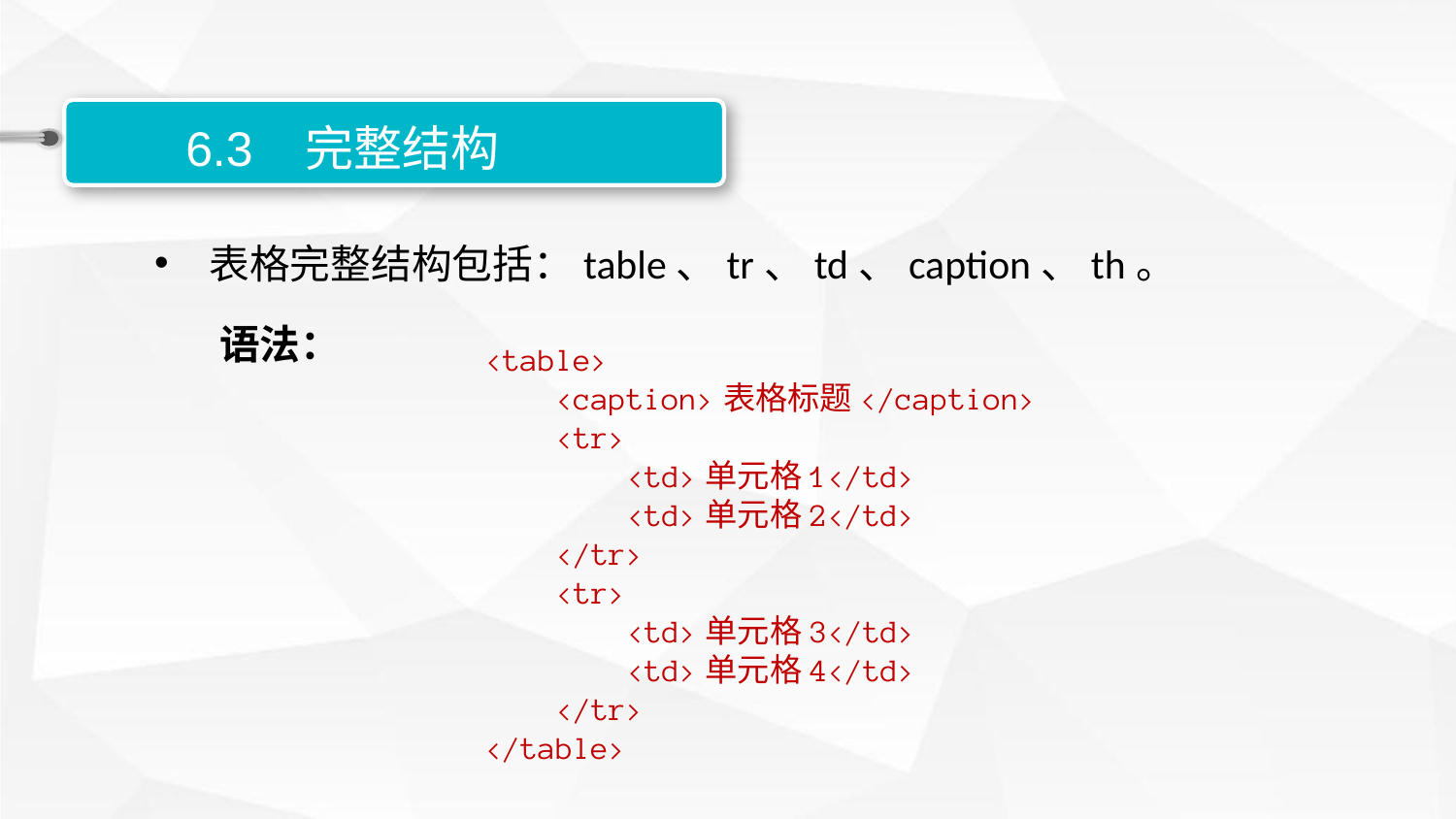

6.3   完整结构

表格完整结构包括：table、tr、td、caption、th。
      语法：

<table>
    <caption>表格标题</caption>
    <tr>
        <td>单元格1</td>
        <td>单元格2</td>
    </tr>
    <tr>
        <td>单元格3</td>
        <td>单元格4</td>
    </tr>
</table>